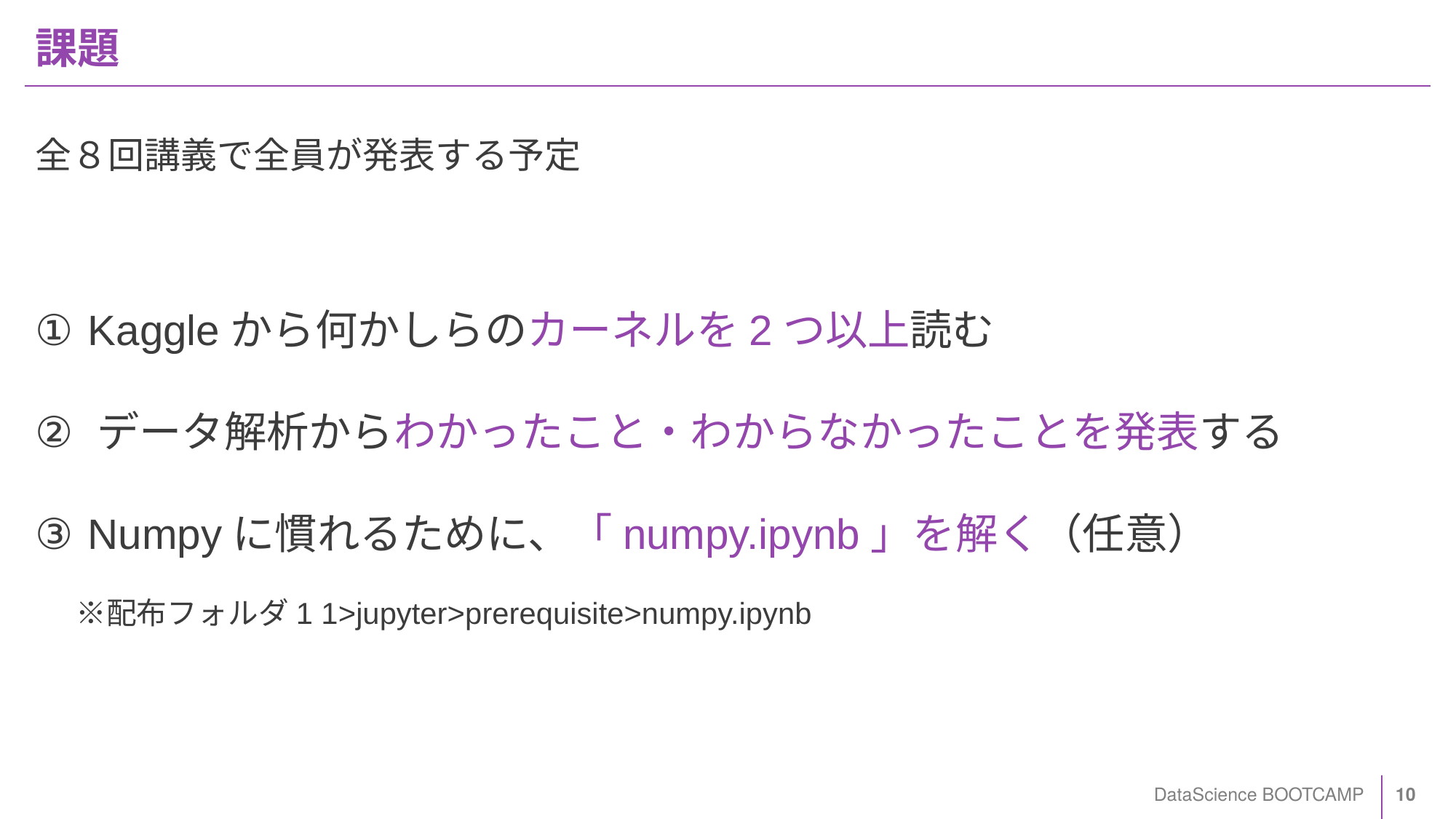

# 課題
全８回講義で全員が発表する予定
 Kaggleから何かしらのカーネルを2つ以上読む
 データ解析からわかったこと・わからなかったことを発表する
 Numpyに慣れるために、「numpy.ipynb」を解く（任意）
※配布フォルダ1 1>jupyter>prerequisite>numpy.ipynb
DataScience BOOTCAMP
10